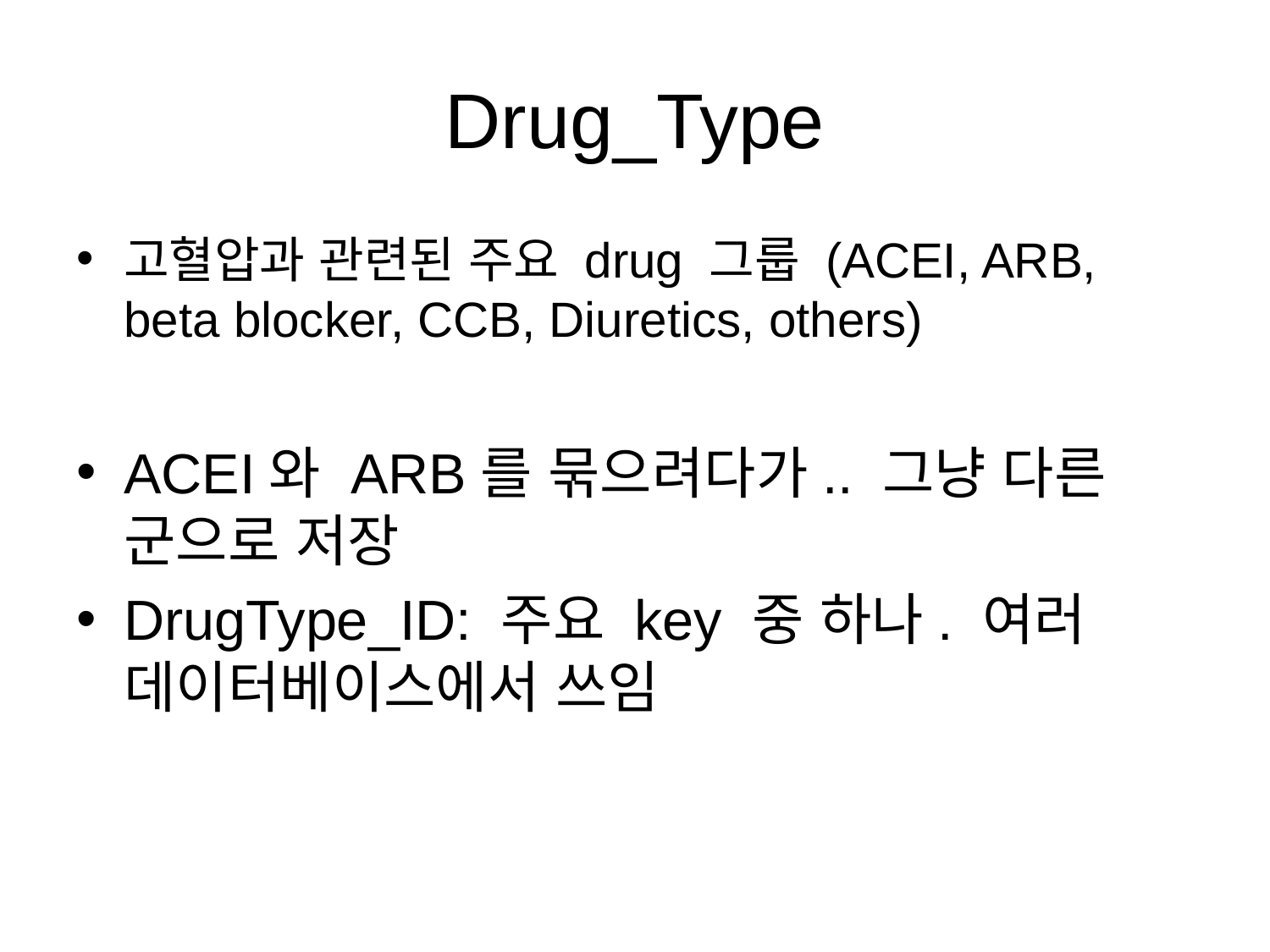

# Drug_Type
고혈압과 관련된 주요 drug 그룹 (ACEI, ARB, beta blocker, CCB, Diuretics, others)

ACEI와 ARB를 묶으려다가.. 그냥 다른 군으로 저장
DrugType_ID: 주요 key 중 하나. 여러 데이터베이스에서 쓰임